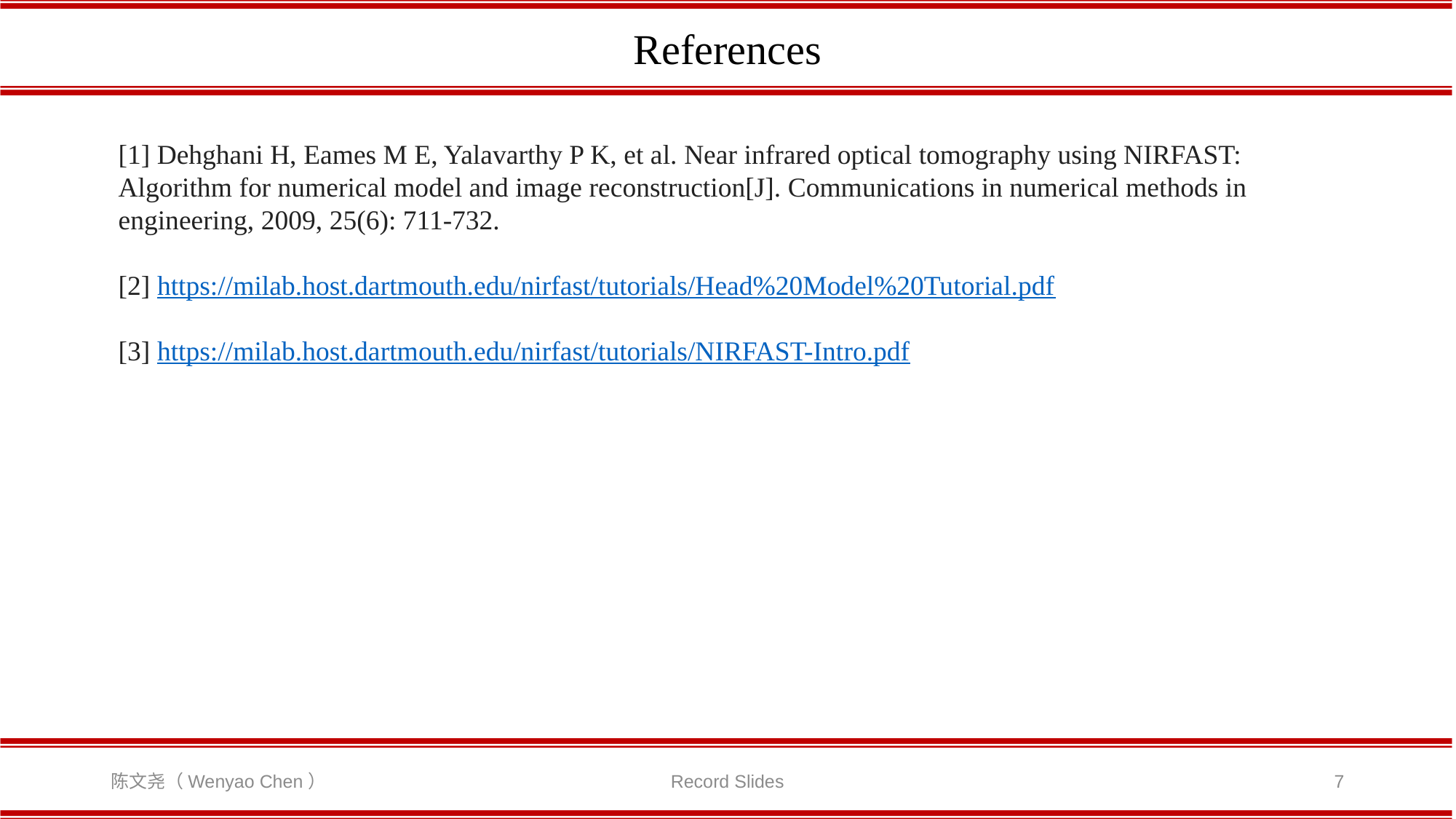

References
[1] Dehghani H, Eames M E, Yalavarthy P K, et al. Near infrared optical tomography using NIRFAST: Algorithm for numerical model and image reconstruction[J]. Communications in numerical methods in engineering, 2009, 25(6): 711-732.

[2] https://milab.host.dartmouth.edu/nirfast/tutorials/Head%20Model%20Tutorial.pdf

[3] https://milab.host.dartmouth.edu/nirfast/tutorials/NIRFAST-Intro.pdf
陈文尧（Wenyao Chen）
Record Slides
7